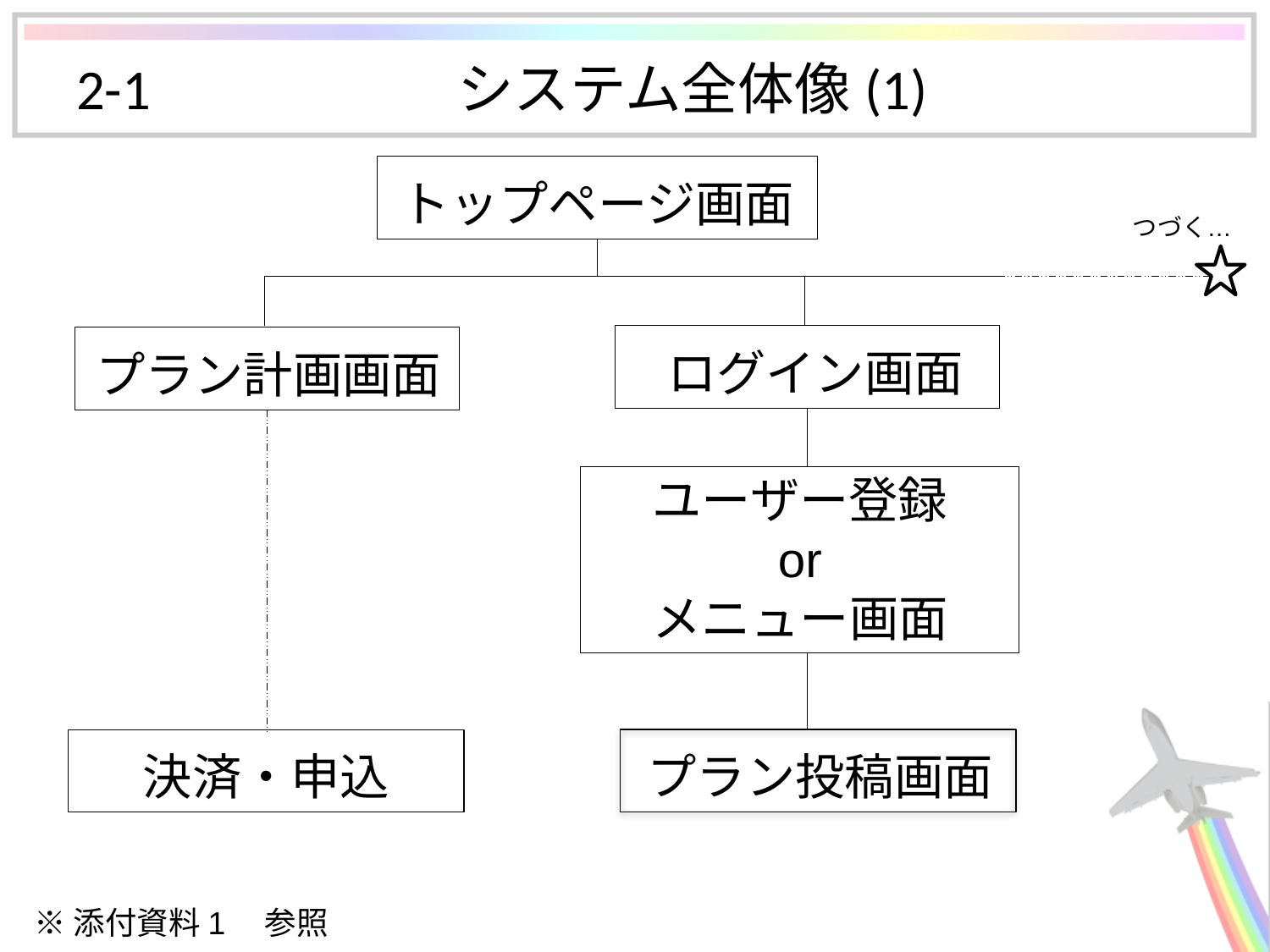

# 2-1			システム全体像(1)

トップページ画面
つづく…

ログイン画面
プラン計画画面
ユーザー登録
or
メニュー画面

決済・申込
プラン投稿画面
※添付資料1　参照